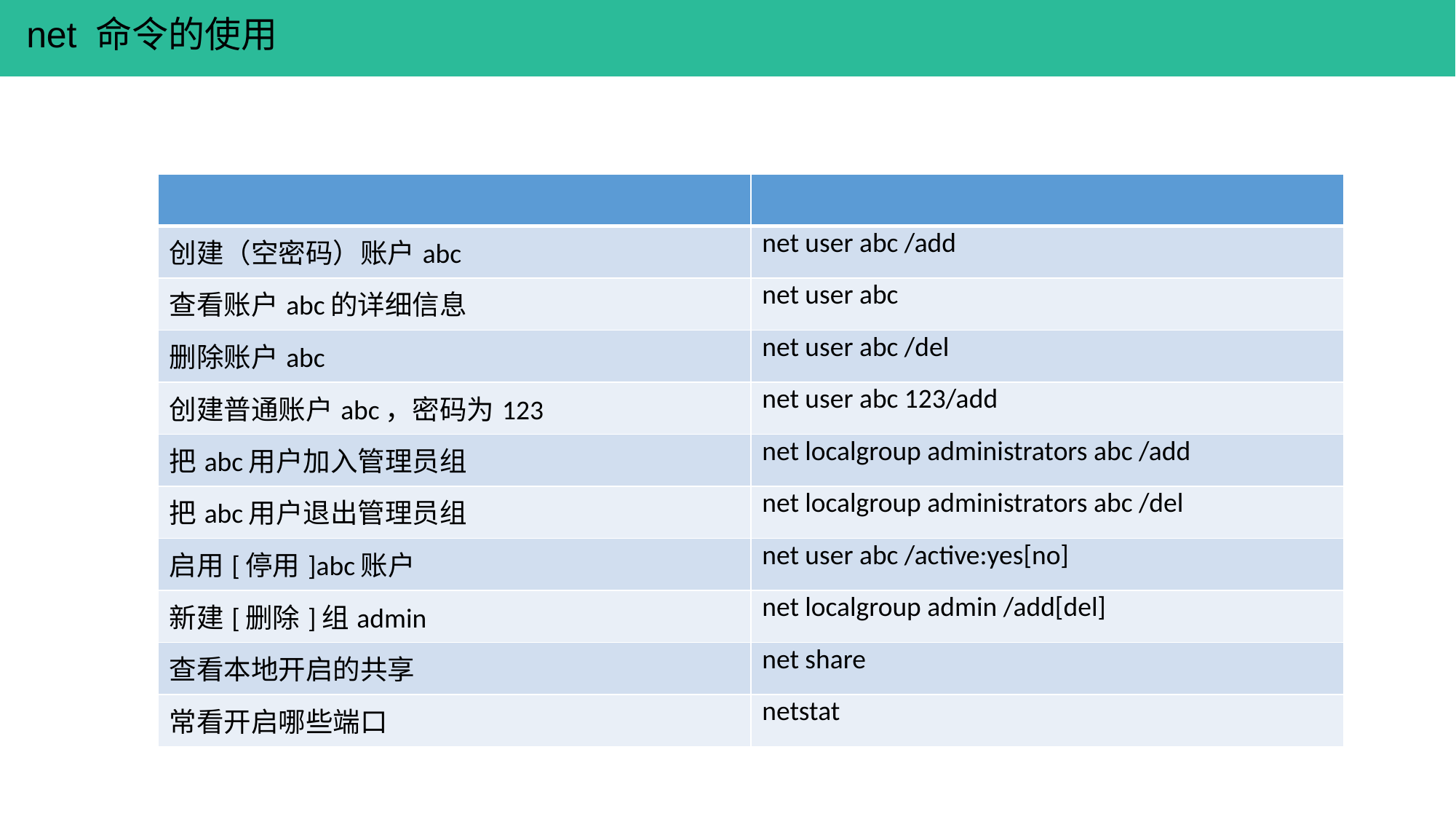

net 命令的使用
|  |  |
| --- | --- |
| 创建（空密码）账户abc | net user abc /add |
| 查看账户abc的详细信息 | net user abc |
| 删除账户abc | net user abc /del |
| 创建普通账户abc，密码为123 | net user abc 123/add |
| 把abc用户加入管理员组 | net localgroup administrators abc /add |
| 把abc用户退出管理员组 | net localgroup administrators abc /del |
| 启用[停用]abc账户 | net user abc /active:yes[no] |
| 新建[删除]组admin | net localgroup admin /add[del] |
| 查看本地开启的共享 | net share |
| 常看开启哪些端口 | netstat |